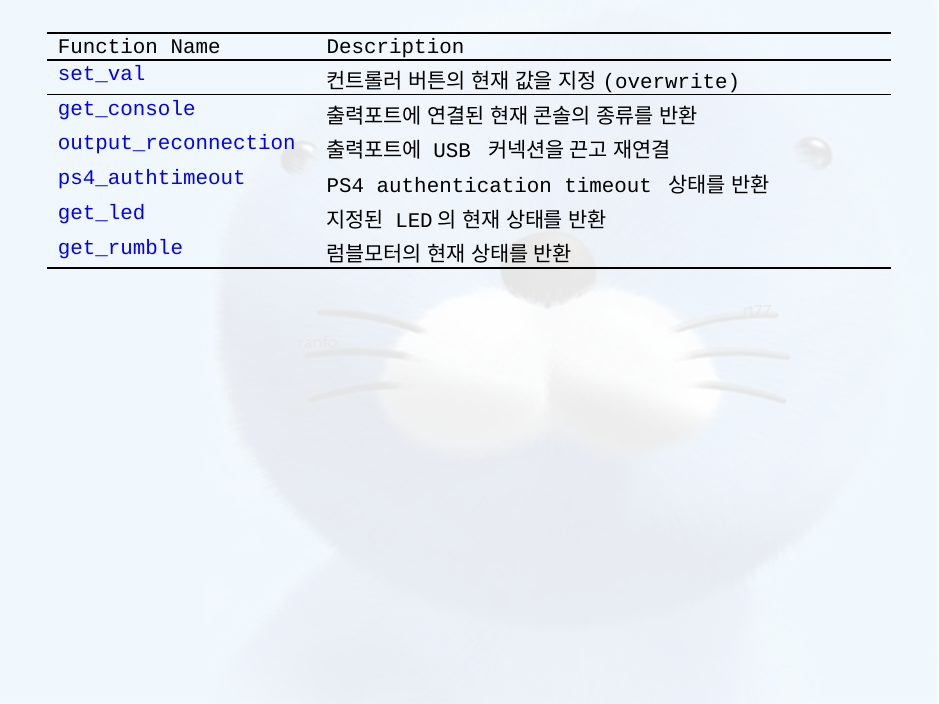

| Function Name | Description |
| --- | --- |
| set\_val | 컨트롤러 버튼의 현재 값을 지정(overwrite) |
| get\_console | 출력포트에 연결된 현재 콘솔의 종류를 반환 |
| output\_reconnection | 출력포트에 USB 커넥션을 끈고 재연결 |
| ps4\_authtimeout | PS4 authentication timeout 상태를 반환 |
| get\_led | 지정된 LED의 현재 상태를 반환 |
| get\_rumble | 럼블모터의 현재 상태를 반환 |